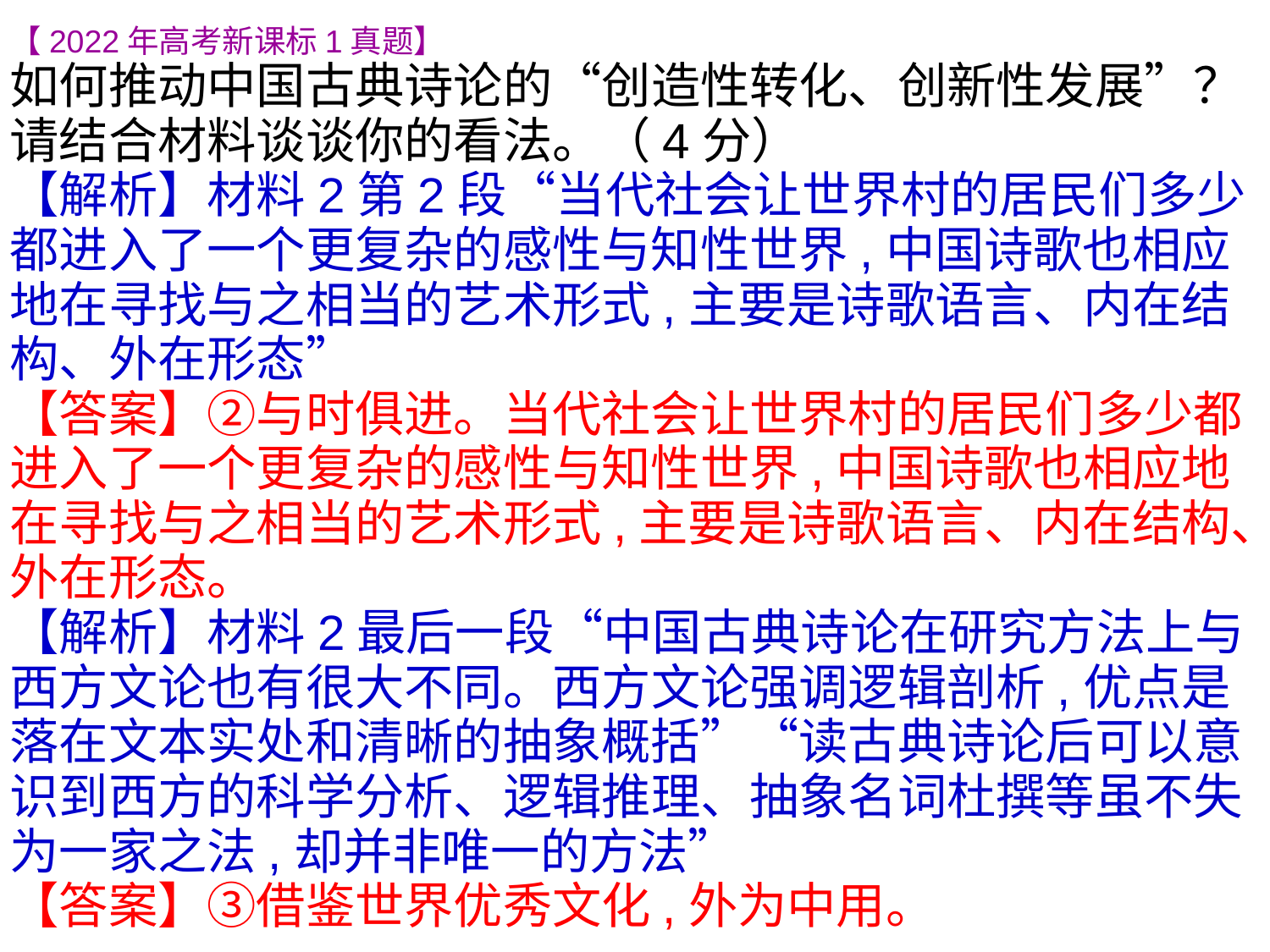

【2022年高考新课标1真题】
如何推动中国古典诗论的“创造性转化、创新性发展”？请结合材料谈谈你的看法。（4分）
【解析】材料2第2段“当代社会让世界村的居民们多少都进入了一个更复杂的感性与知性世界,中国诗歌也相应地在寻找与之相当的艺术形式,主要是诗歌语言、内在结构、外在形态”
【答案】②与时俱进。当代社会让世界村的居民们多少都进入了一个更复杂的感性与知性世界,中国诗歌也相应地在寻找与之相当的艺术形式,主要是诗歌语言、内在结构、外在形态。
【解析】材料2最后一段“中国古典诗论在研究方法上与西方文论也有很大不同。西方文论强调逻辑剖析,优点是落在文本实处和清晰的抽象概括”“读古典诗论后可以意识到西方的科学分析、逻辑推理、抽象名词杜撰等虽不失为一家之法,却并非唯一的方法”
【答案】③借鉴世界优秀文化,外为中用。